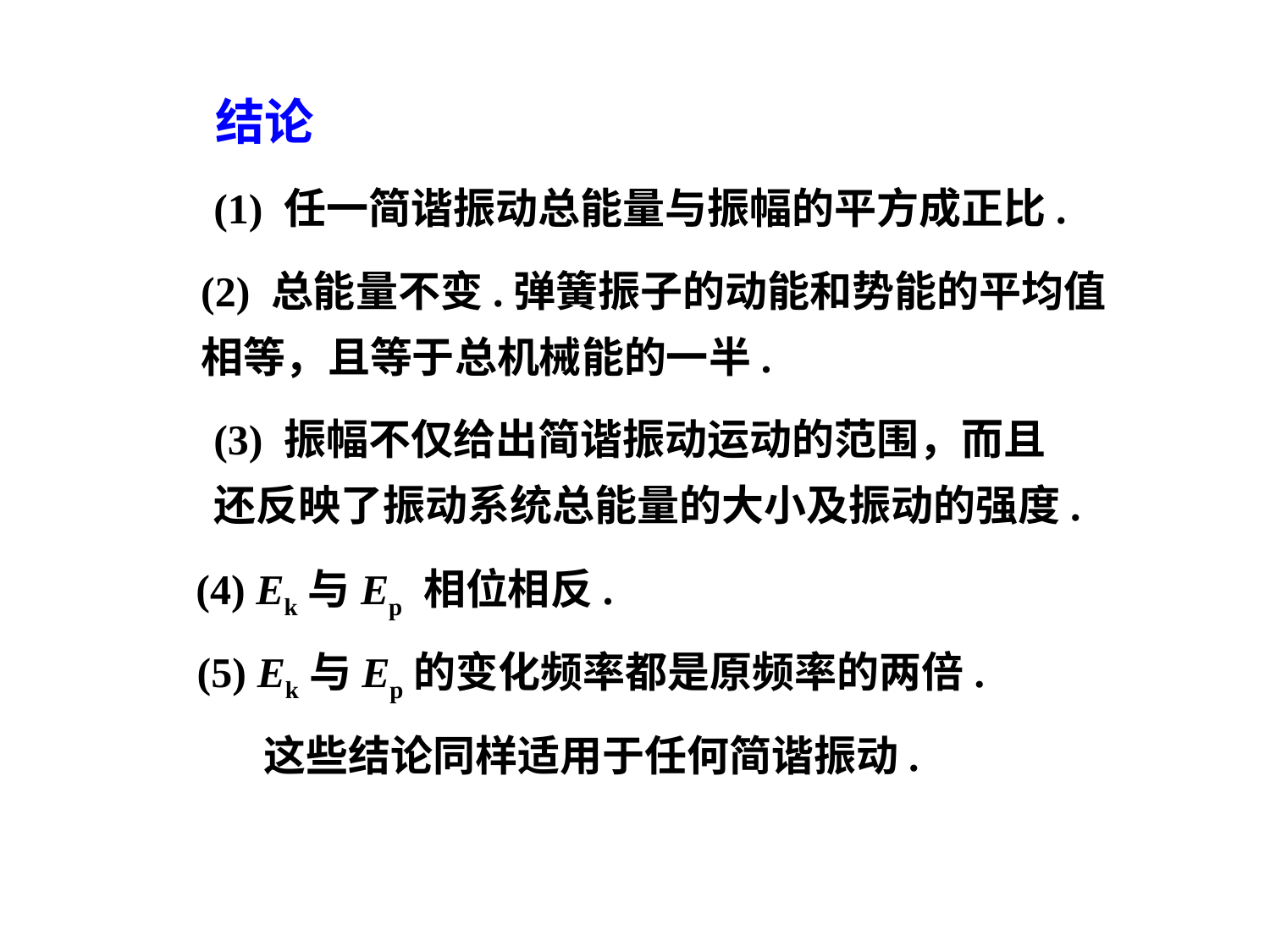

结论
(1) 任一简谐振动总能量与振幅的平方成正比.
(2) 总能量不变.弹簧振子的动能和势能的平均值
相等，且等于总机械能的一半.
(3) 振幅不仅给出简谐振动运动的范围，而且
还反映了振动系统总能量的大小及振动的强度.
(4) Ek与Ep 相位相反.
(5) Ek与Ep的变化频率都是原频率的两倍.
这些结论同样适用于任何简谐振动.